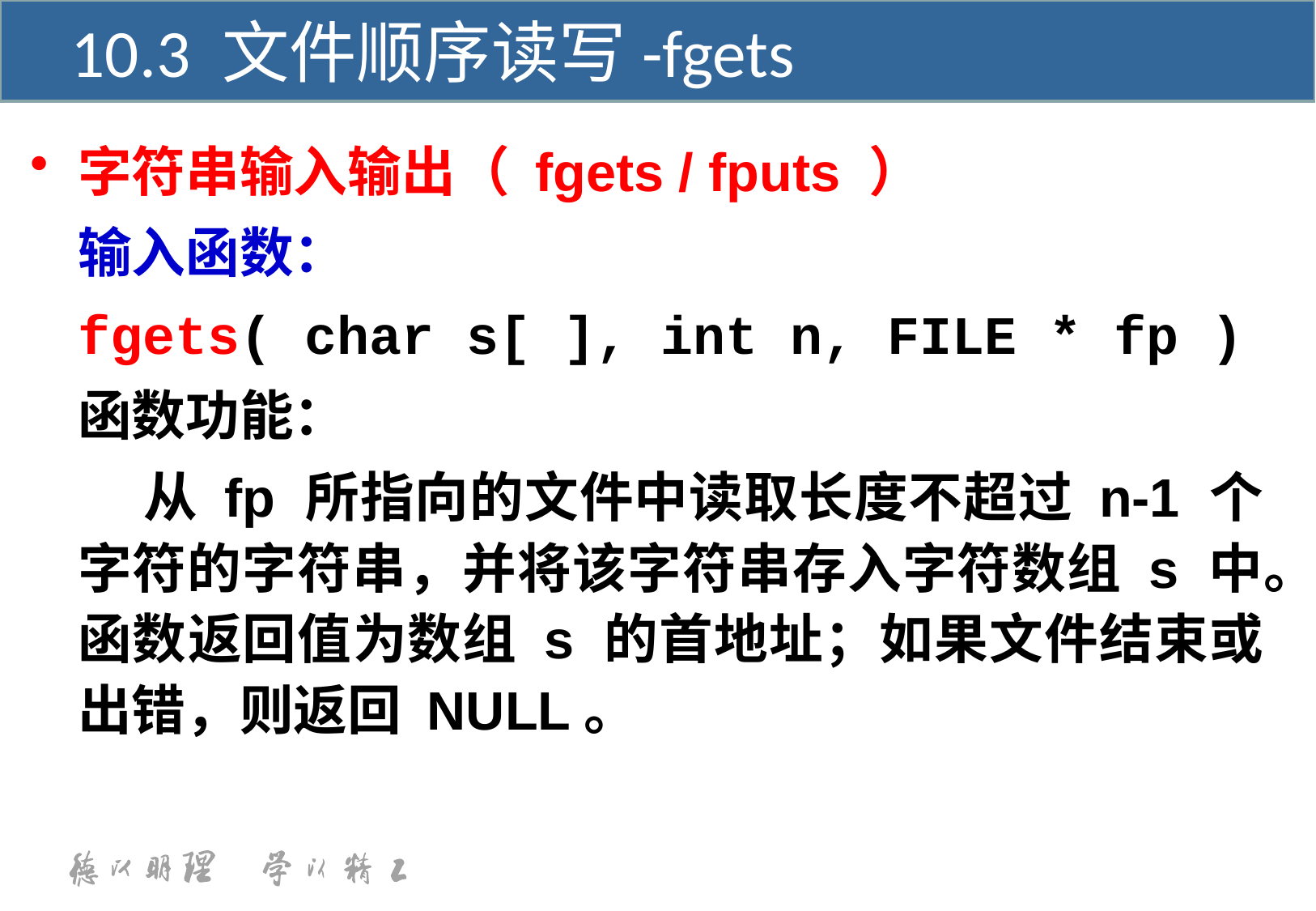

10.3 文件顺序读写-fgets
字符串输入输出（ fgets / fputs ）
	输入函数：
	fgets( char s[ ], int n, FILE * fp )
	函数功能：
	    从 fp 所指向的文件中读取长度不超过 n-1 个字符的字符串，并将该字符串存入字符数组 s 中。函数返回值为数组 s 的首地址；如果文件结束或出错，则返回 NULL。